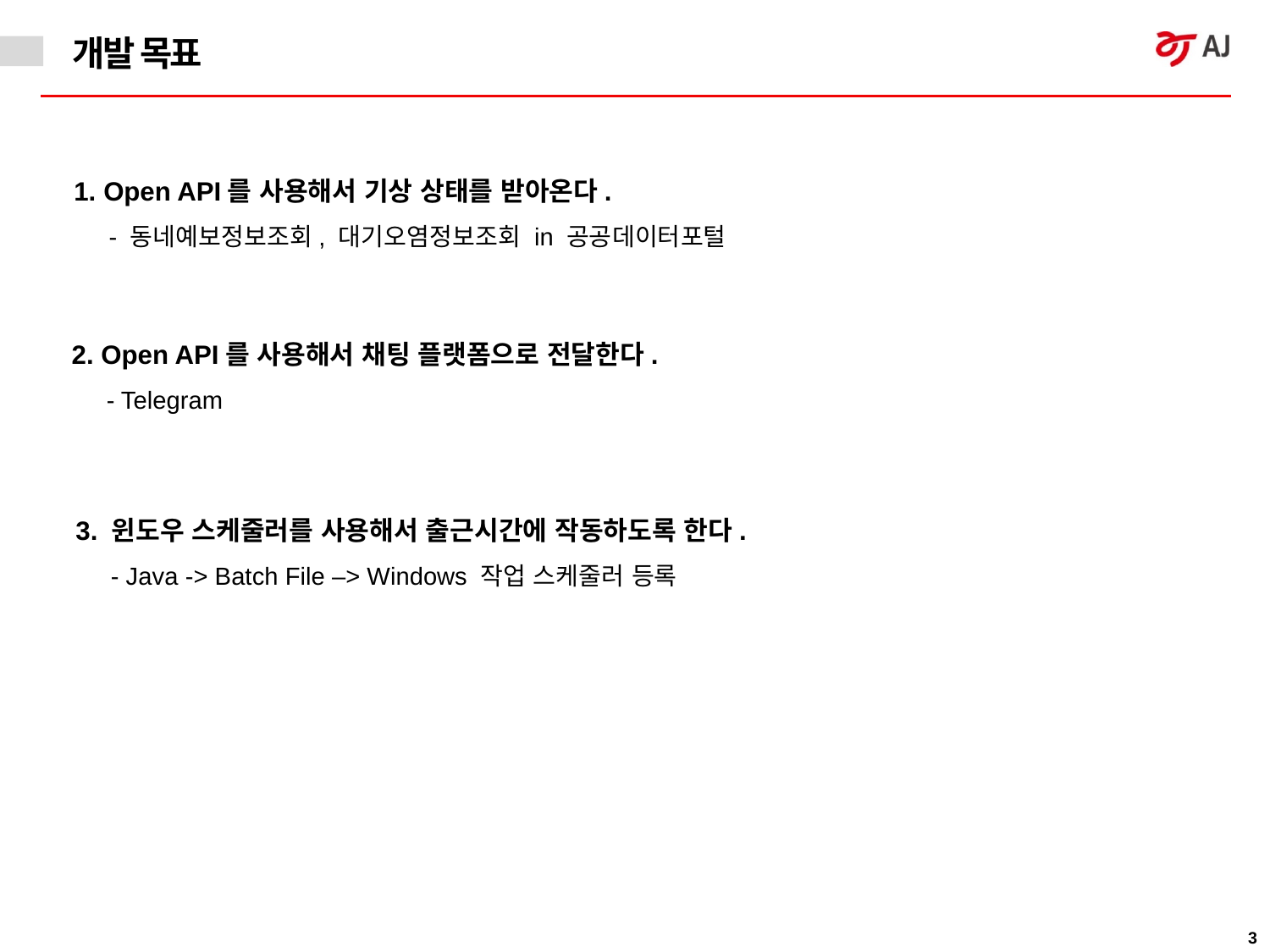

개발 목표
1. Open API를 사용해서 기상 상태를 받아온다.
     - 동네예보정보조회, 대기오염정보조회 in 공공데이터포털
2. Open API를 사용해서 채팅 플랫폼으로 전달한다.
     - Telegram
3. 윈도우 스케줄러를 사용해서 출근시간에 작동하도록 한다.
     - Java -> Batch File –> Windows 작업 스케줄러 등록
3